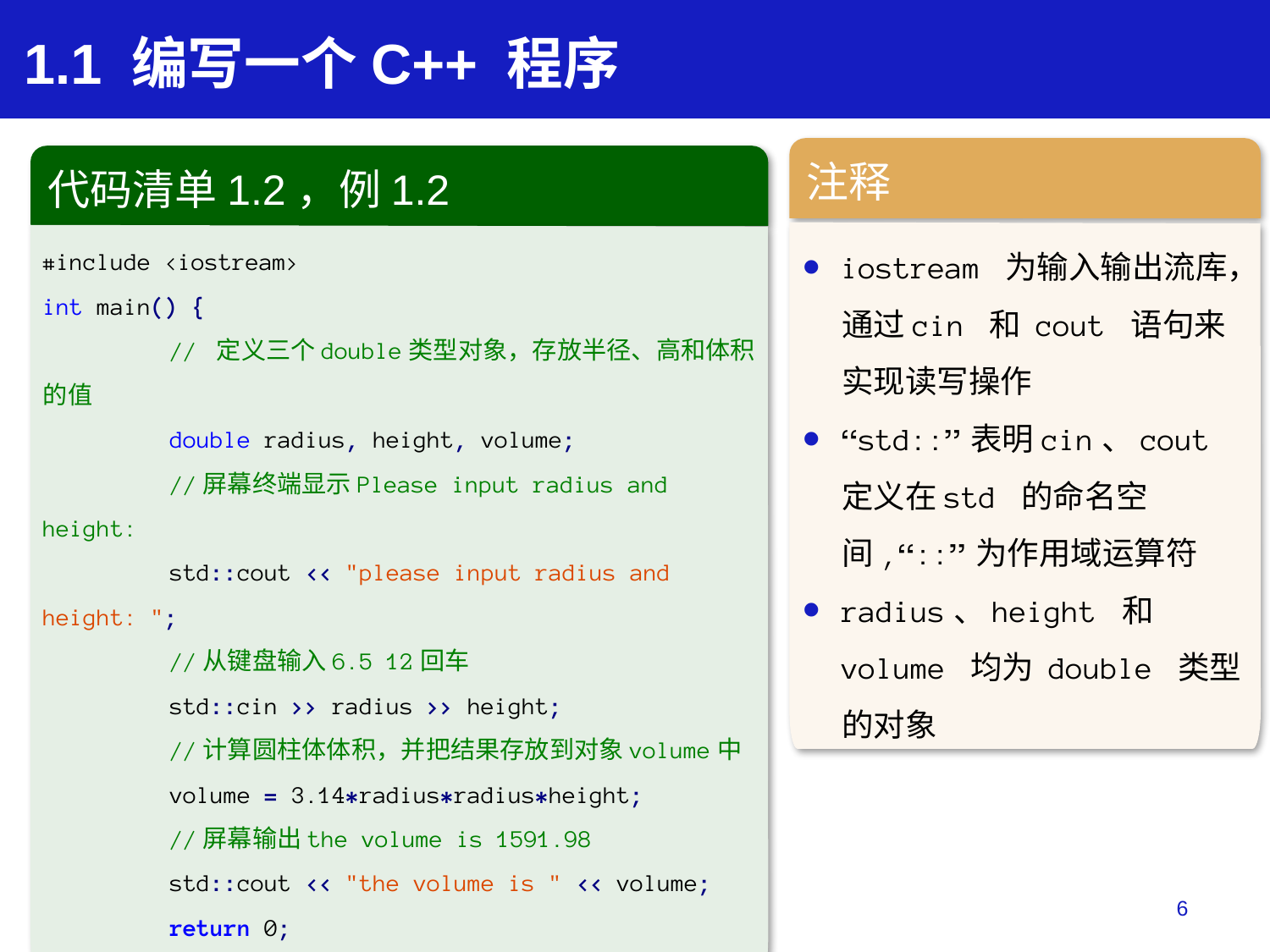

1.1 编写一个C++ 程序
注释
代码清单1.2，例1.2
iostream 为输入输出流库，通过cin 和 cout 语句来实现读写操作
“std::”表明cin、cout 定义在std 的命名空间,“::”为作用域运算符
radius、height 和 volume 均为 double 类型的对象
#include <iostream>
int main() {
	// 定义三个double类型对象，存放半径、高和体积的值
	double radius, height, volume;
	//屏幕终端显示Please input radius and height:
	std::cout << "please input radius and height: ";
	//从键盘输入6.5 12回车
	std::cin >> radius >> height;
	//计算圆柱体体积，并把结果存放到对象volume中
	volume = 3.14*radius*radius*height;
	//屏幕输出the volume is 1591.98
	std::cout << "the volume is " << volume;
	return 0;
}
6